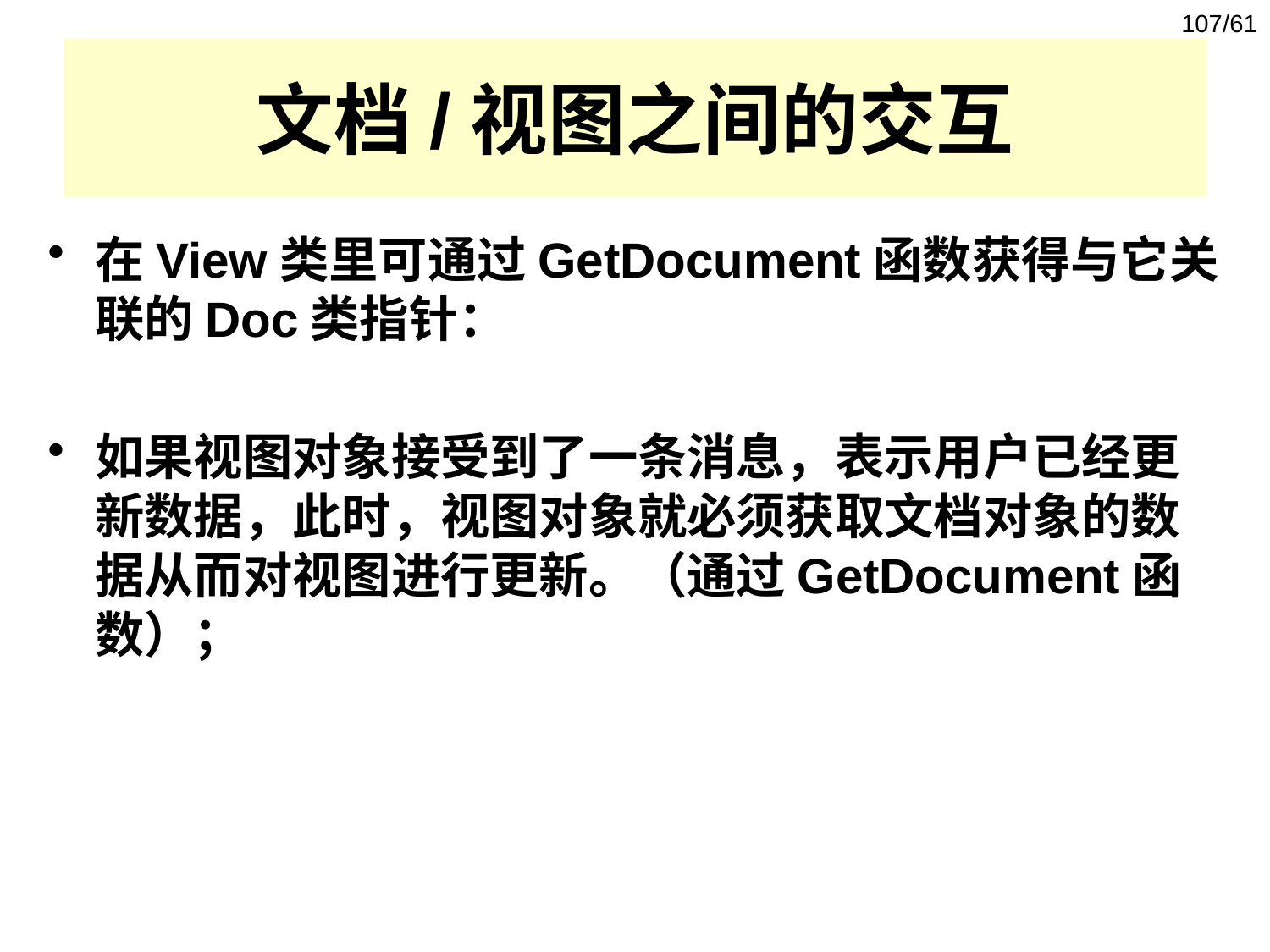

107/61
# 文档/视图之间的交互
在View类里可通过GetDocument函数获得与它关联的Doc类指针：

如果视图对象接受到了一条消息，表示用户已经更新数据，此时，视图对象就必须获取文档对象的数据从而对视图进行更新。（通过GetDocument函数）；